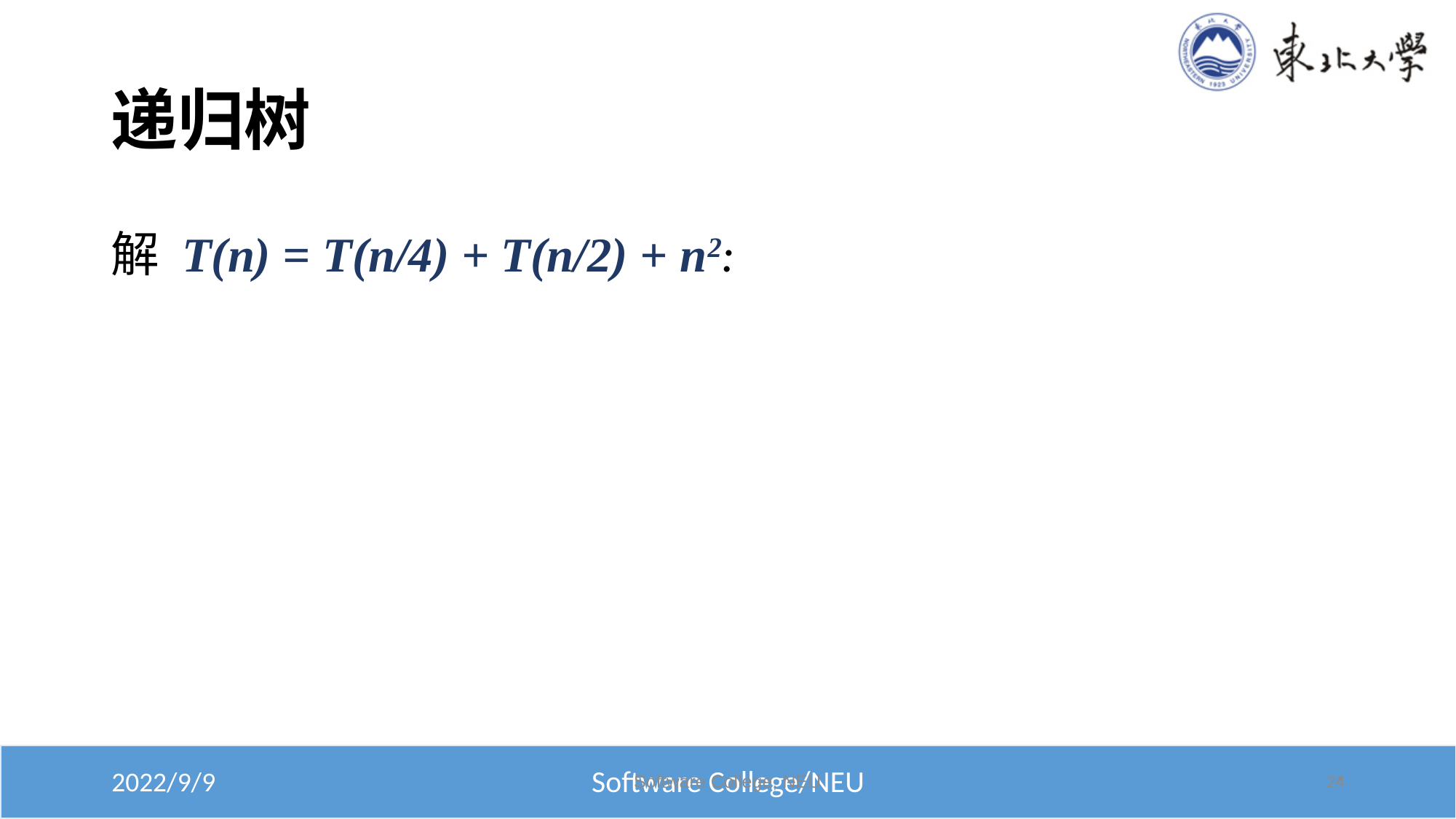

# 递归树
解 T(n) = T(n/4) + T(n/2) + n2:

Software College, NEU
*